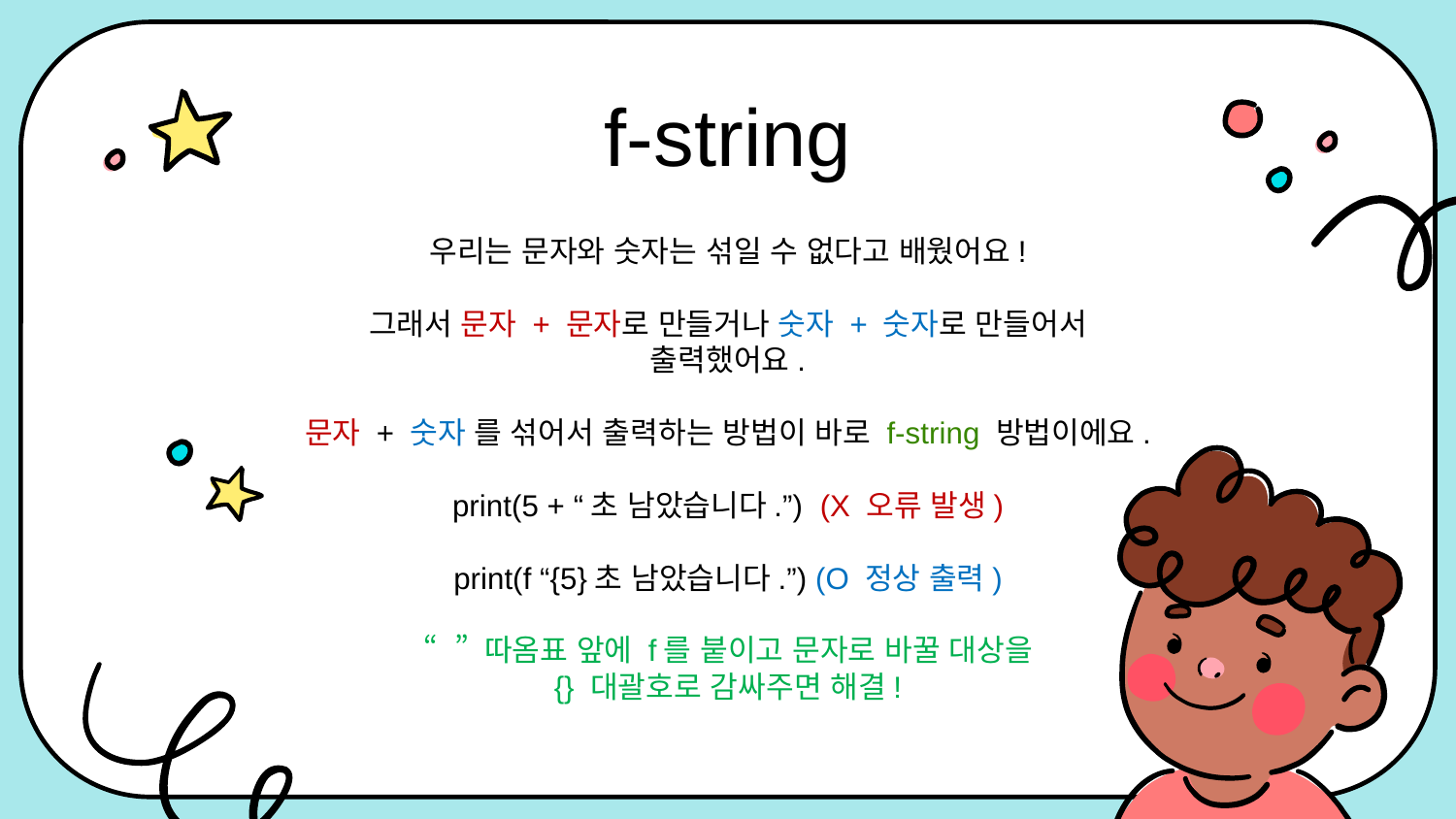

# f-string

우리는 문자와 숫자는 섞일 수 없다고 배웠어요!

그래서 문자 + 문자로 만들거나 숫자 + 숫자로 만들어서 출력했어요.

문자 + 숫자 를 섞어서 출력하는 방법이 바로 f-string 방법이에요.

print(5 + “초 남았습니다.”)  (X 오류 발생)

print(f “{5}초 남았습니다.”) (O 정상 출력)

“  ” 따옴표 앞에 f를 붙이고 문자로 바꿀 대상을
{} 대괄호로 감싸주면 해결!